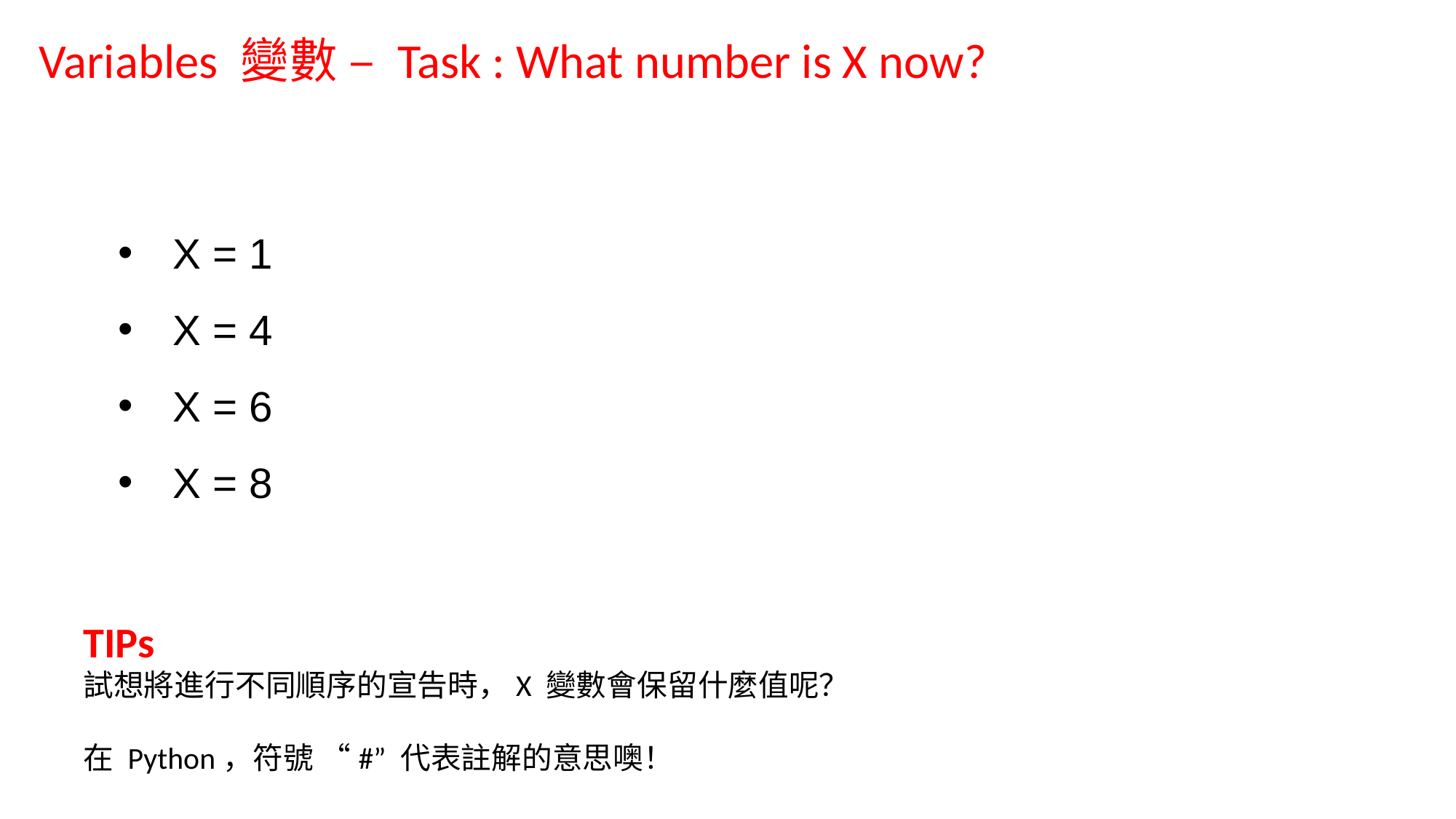

Variables 變數 – Task : What number is X now?
X = 1
X = 4
X = 6
X = 8
TIPs
試想將進行不同順序的宣告時，X 變數會保留什麼值呢？

在 Python，符號 “#” 代表註解的意思噢！